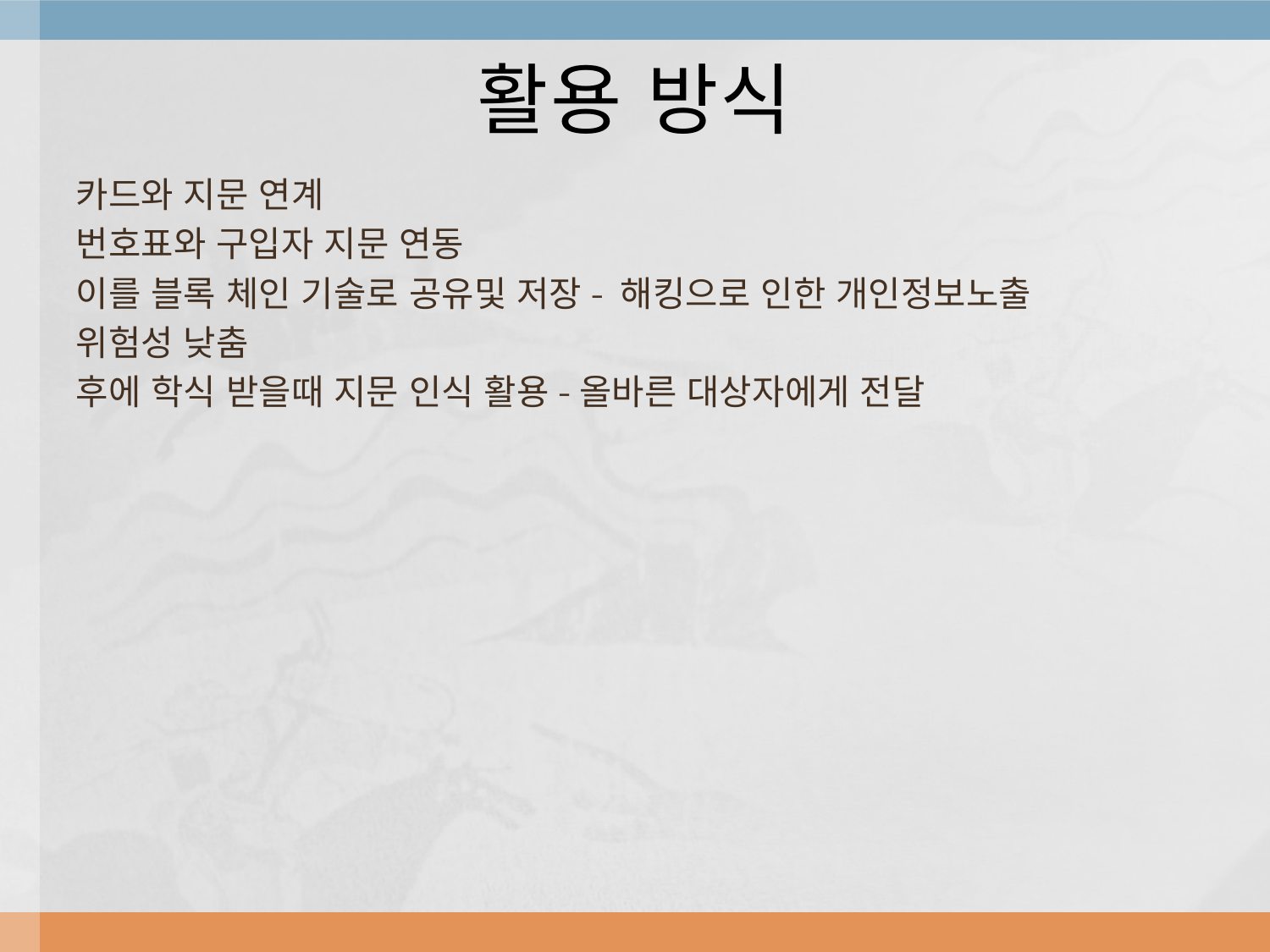

# 활용 방식
카드와 지문 연계
번호표와 구입자 지문 연동
이를 블록 체인 기술로 공유및 저장- 해킹으로 인한 개인정보노출
위험성 낮춤
후에 학식 받을때 지문 인식 활용-올바른 대상자에게 전달